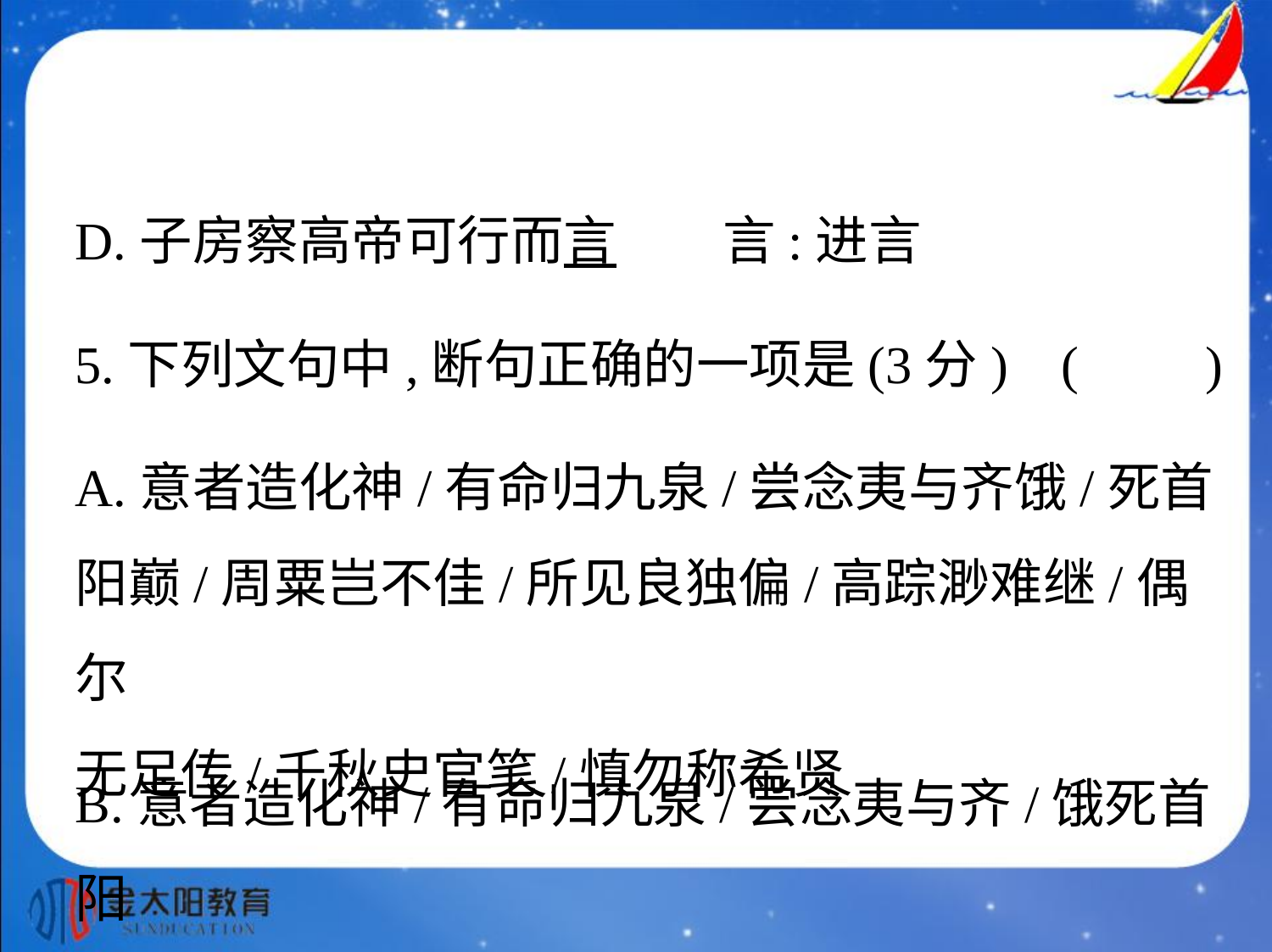

D.子房察高帝可行而言　　言:进言
5.下列文句中,断句正确的一项是(3分) (　    )
A.意者造化神/有命归九泉/尝念夷与齐饿/死首
阳巅/周粟岂不佳/所见良独偏/高踪渺难继/偶尔
无足传/千秋史官笔/慎勿称希贤
B.意者造化神/有命归九泉/尝念夷与齐/饿死首阳